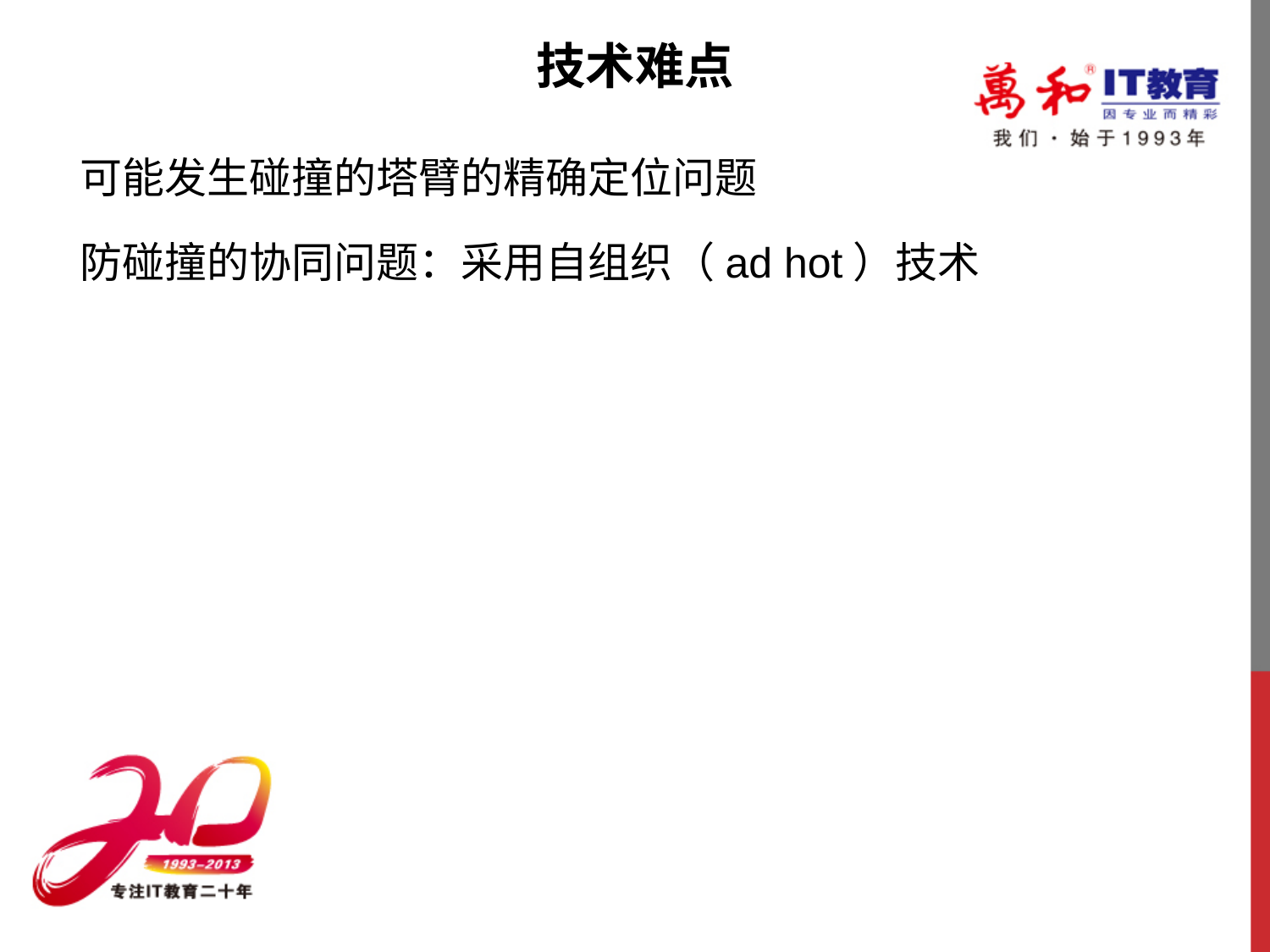

# 技术难点
	可能发生碰撞的塔臂的精确定位问题
	防碰撞的协同问题：采用自组织（ad hot）技术